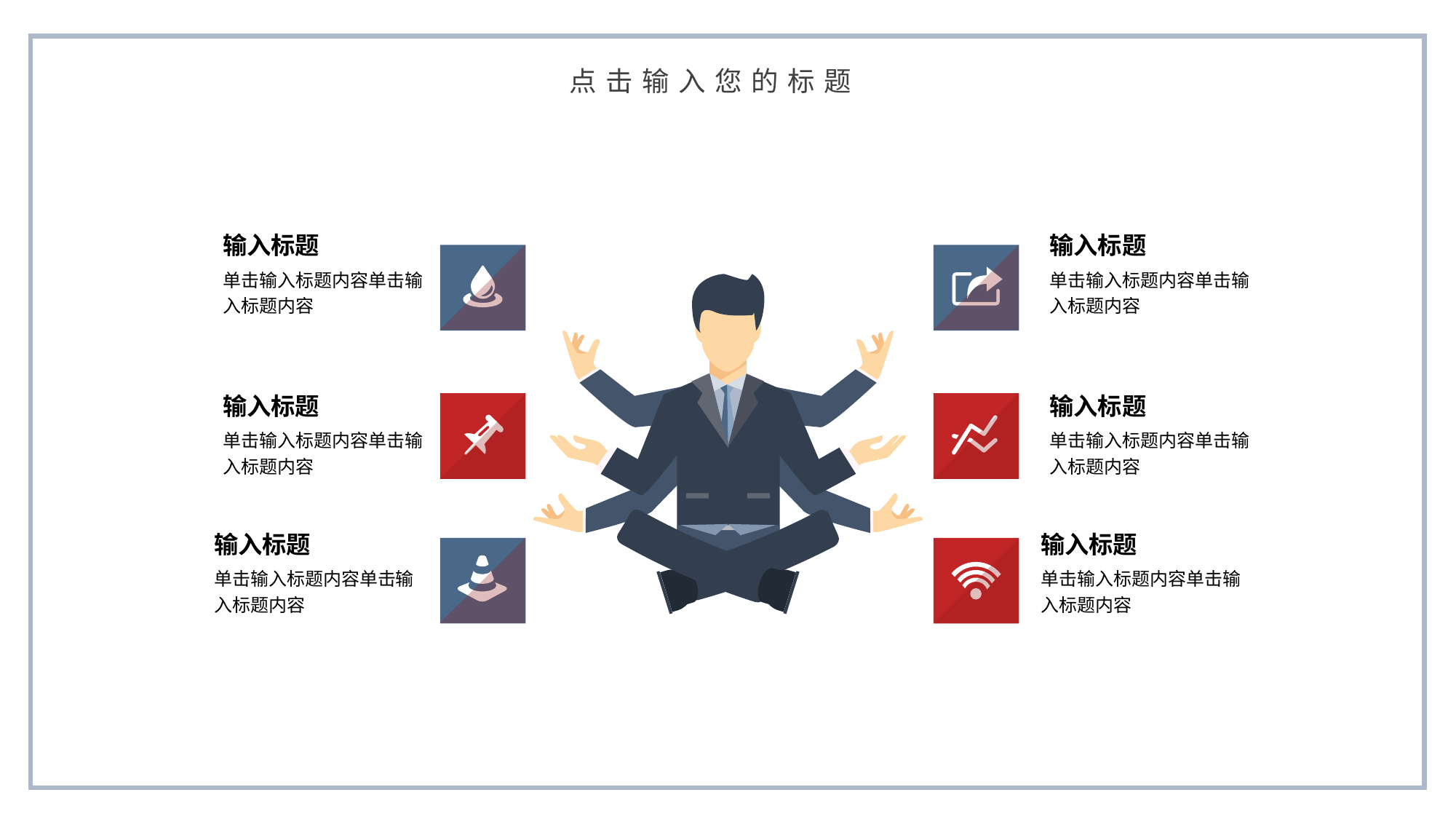

点击输入您的标题
输入标题
单击输入标题内容单击输入标题内容

输入标题
单击输入标题内容单击输入标题内容

输入标题
单击输入标题内容单击输入标题内容

输入标题
单击输入标题内容单击输入标题内容

输入标题
单击输入标题内容单击输入标题内容

输入标题
单击输入标题内容单击输入标题内容